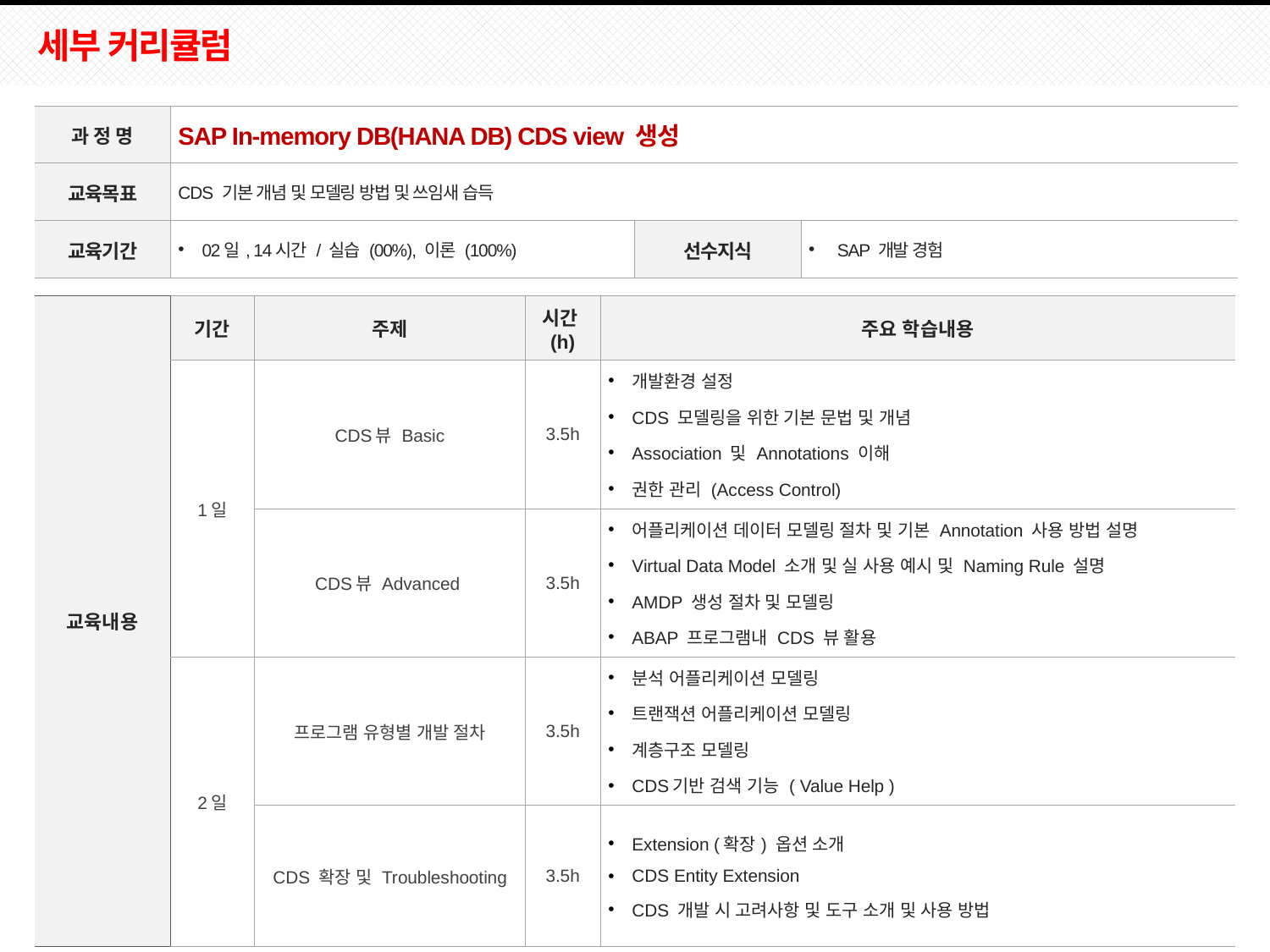

# 세부 커리큘럼
| 과 정 명 | SAP In-memory DB(HANA DB) CDS view 생성 |  |  |
| --- | --- | --- | --- |
| 교육목표 | CDS 기본 개념 및 모델링 방법 및 쓰임새 습득 |  |  |
| 교육기간 | 02일, 14시간 / 실습 (00%), 이론 (100%) | 선수지식 | SAP 개발 경험 |
| 교육내용 | 기간 | 주제 | 시간(h) | 주요 학습내용 |
| --- | --- | --- | --- | --- |
|  | 1일 | CDS뷰 Basic | 3.5h | 개발환경 설정 CDS 모델링을 위한 기본 문법 및 개념 Association 및 Annotations 이해 권한 관리 (Access Control) |
|  |  | CDS뷰 Advanced | 3.5h | 어플리케이션 데이터 모델링 절차 및 기본 Annotation 사용 방법 설명 Virtual Data Model 소개 및 실 사용 예시 및 Naming Rule 설명 AMDP 생성 절차 및 모델링 ABAP 프로그램내 CDS 뷰 활용 |
|  | 2일 | 프로그램 유형별 개발 절차 | 3.5h | 분석 어플리케이션 모델링 트랜잭션 어플리케이션 모델링 계층구조 모델링 CDS기반 검색 기능 ( Value Help ) |
|  |  | CDS 확장 및 Troubleshooting | 3.5h | Extension (확장) 옵션 소개 CDS Entity Extension CDS 개발 시 고려사항 및 도구 소개 및 사용 방법 |